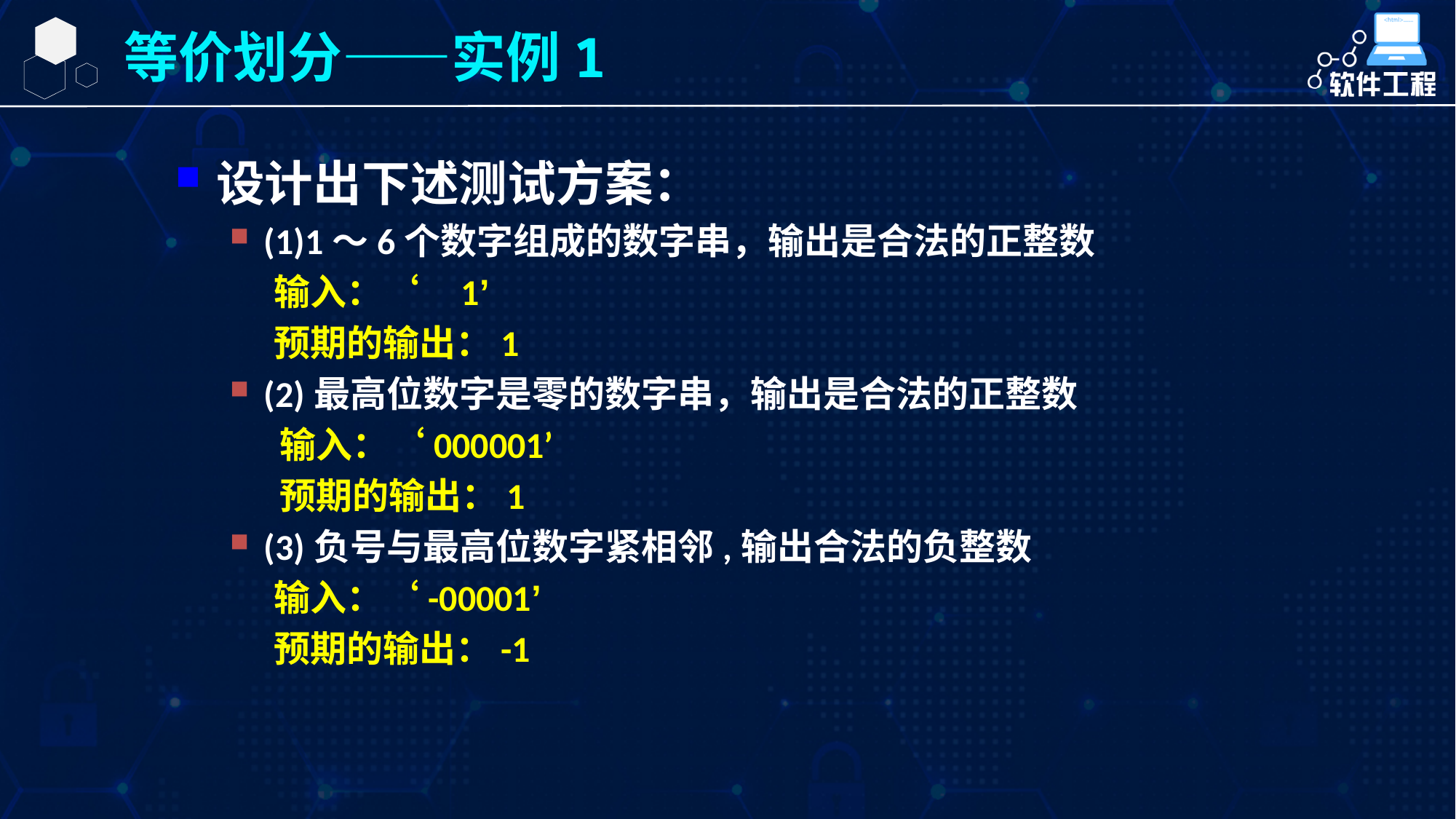

等价划分——实例1
设计出下述测试方案：
(1)1～6个数字组成的数字串，输出是合法的正整数
           输入：‘    1’
           预期的输出：1
(2)最高位数字是零的数字串，输出是合法的正整数
     输入：‘000001’
     预期的输出：1
(3)负号与最高位数字紧相邻,输出合法的负整数
           输入：‘-00001’
           预期的输出：-1